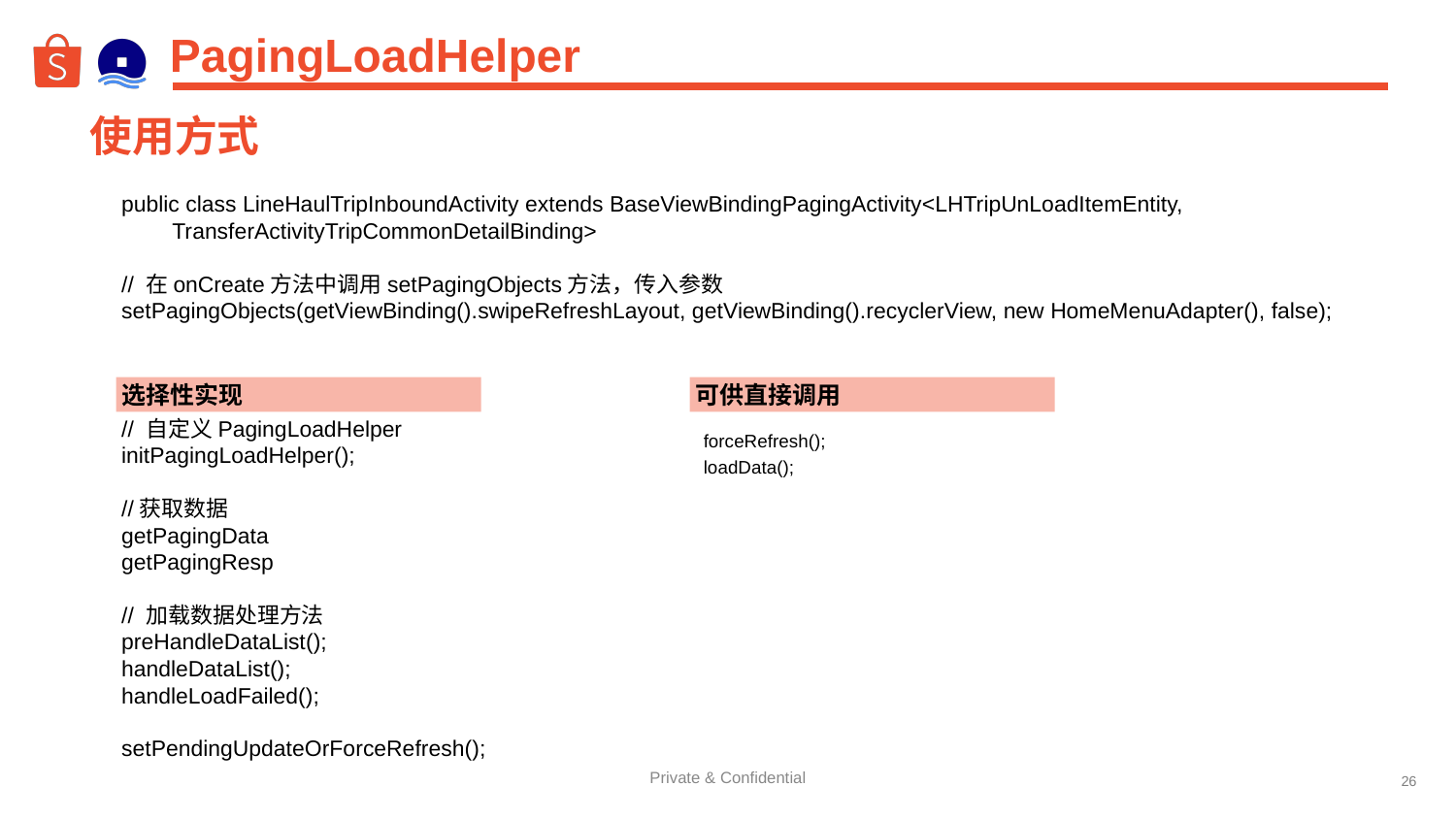

PagingLoadHelper
使用方式
public class LineHaulTripInboundActivity extends BaseViewBindingPagingActivity<LHTripUnLoadItemEntity,
        TransferActivityTripCommonDetailBinding>

// 在onCreate方法中调用setPagingObjects方法，传入参数
setPagingObjects(getViewBinding().swipeRefreshLayout, getViewBinding().recyclerView, new HomeMenuAdapter(), false);
选择性实现
可供直接调用
// 自定义PagingLoadHelper
initPagingLoadHelper();

//获取数据
getPagingData
getPagingResp

// 加载数据处理方法
preHandleDataList();
handleDataList();
handleLoadFailed();

setPendingUpdateOrForceRefresh();

forceRefresh();
loadData();